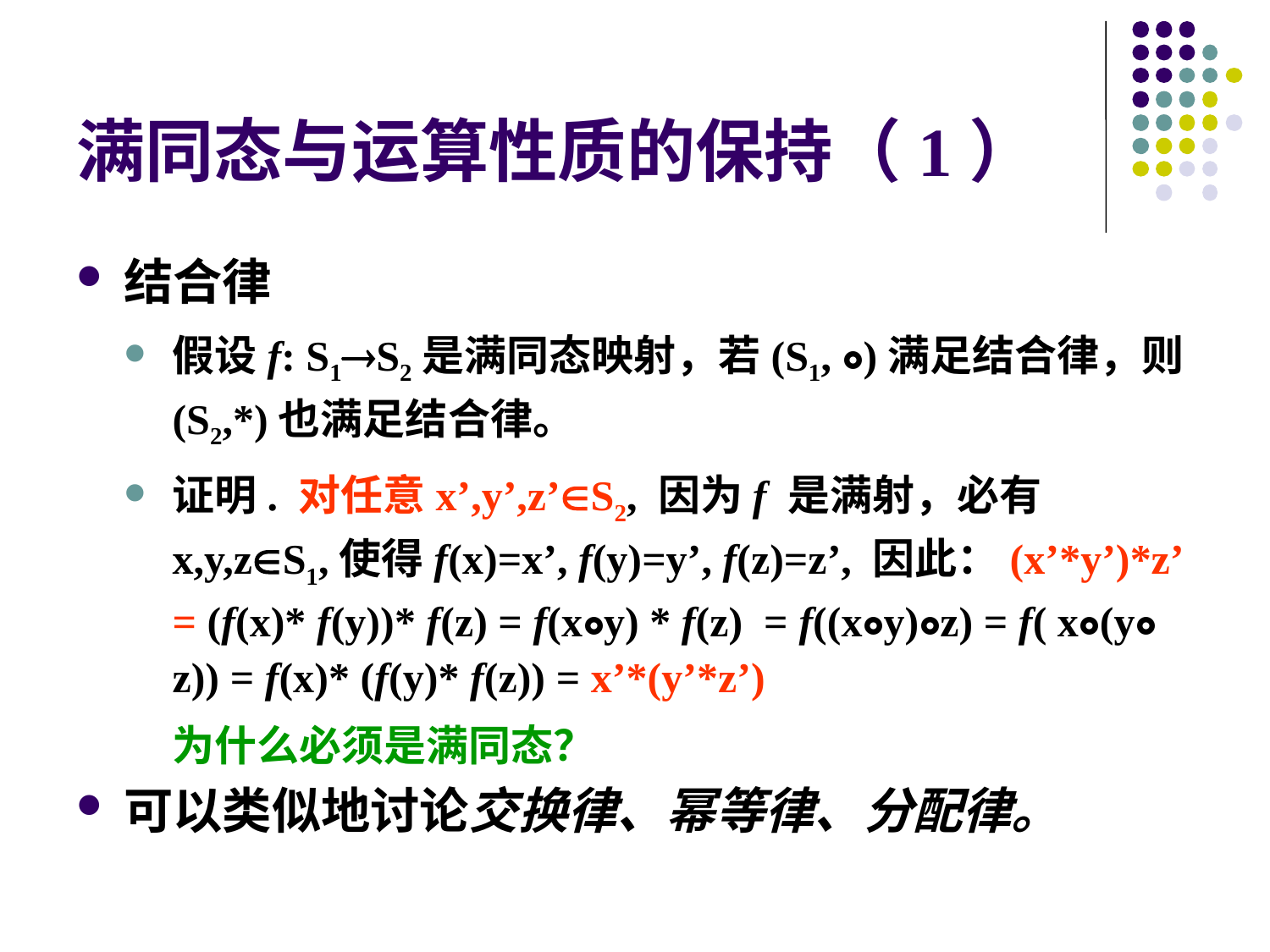

# 满同态与运算性质的保持（1）
结合律
假设f: S1→S2是满同态映射，若(S1,   ⃘)满足结合律，则(S2,*)也满足结合律。
证明. 对任意x’,y’,z’∈S2, 因为f 是满射，必有x,y,z∈S1,使得f(x)=x’, f(y)=y’, f(z)=z’, 因此：(x’*y’)*z’ = (f(x)* f(y))* f(z) = f(x  ⃘y) * f(z)  = f((x  ⃘y)  ⃘z) = f( x  ⃘(y  ⃘ z)) = f(x)* (f(y)* f(z)) = x’*(y’*z’)
为什么必须是满同态？
可以类似地讨论交换律、幂等律、分配律。